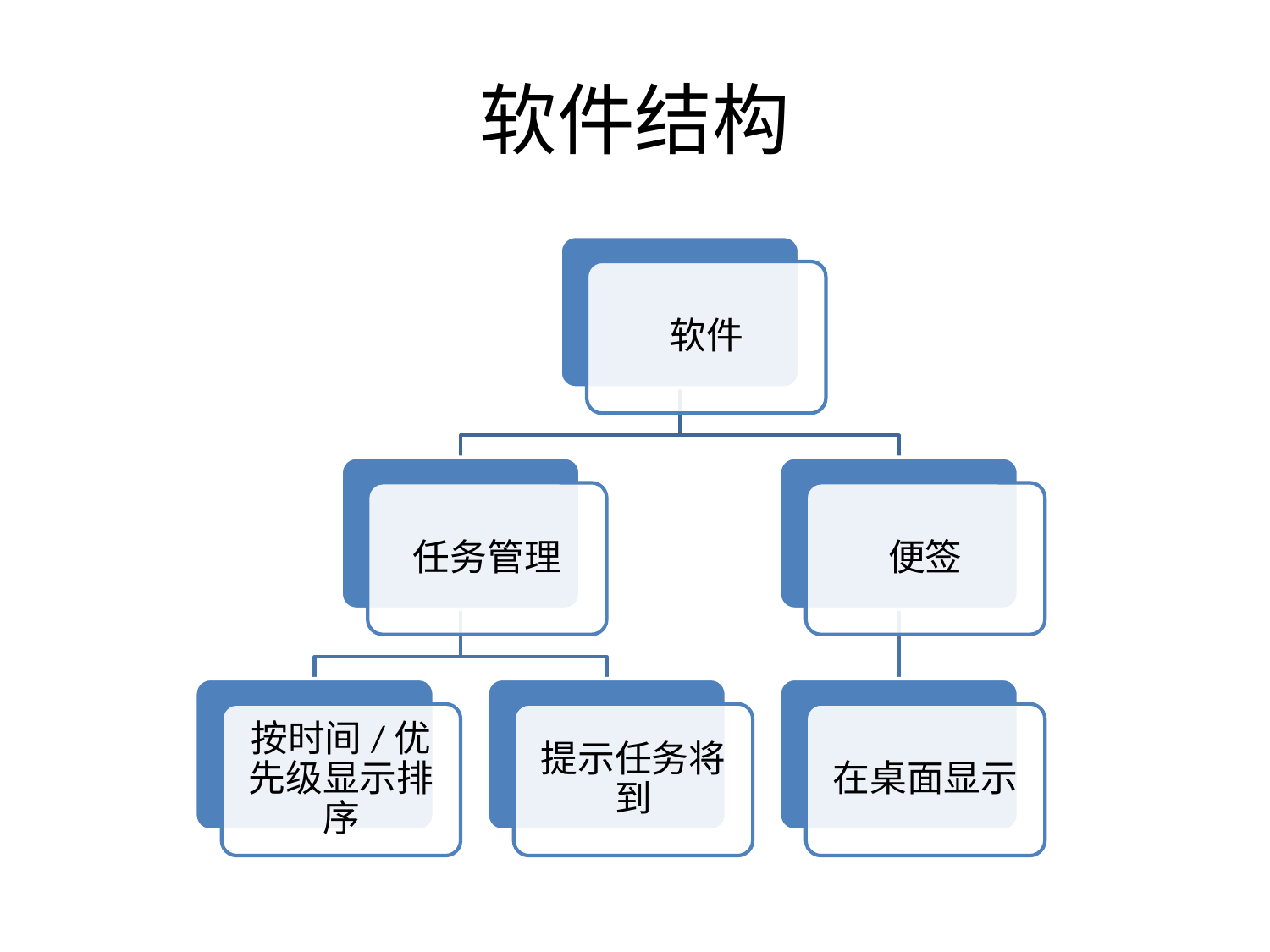

# 软件结构
软件
任务管理
按时间/优先级显示排序
提示任务将到
便签
在桌面显示